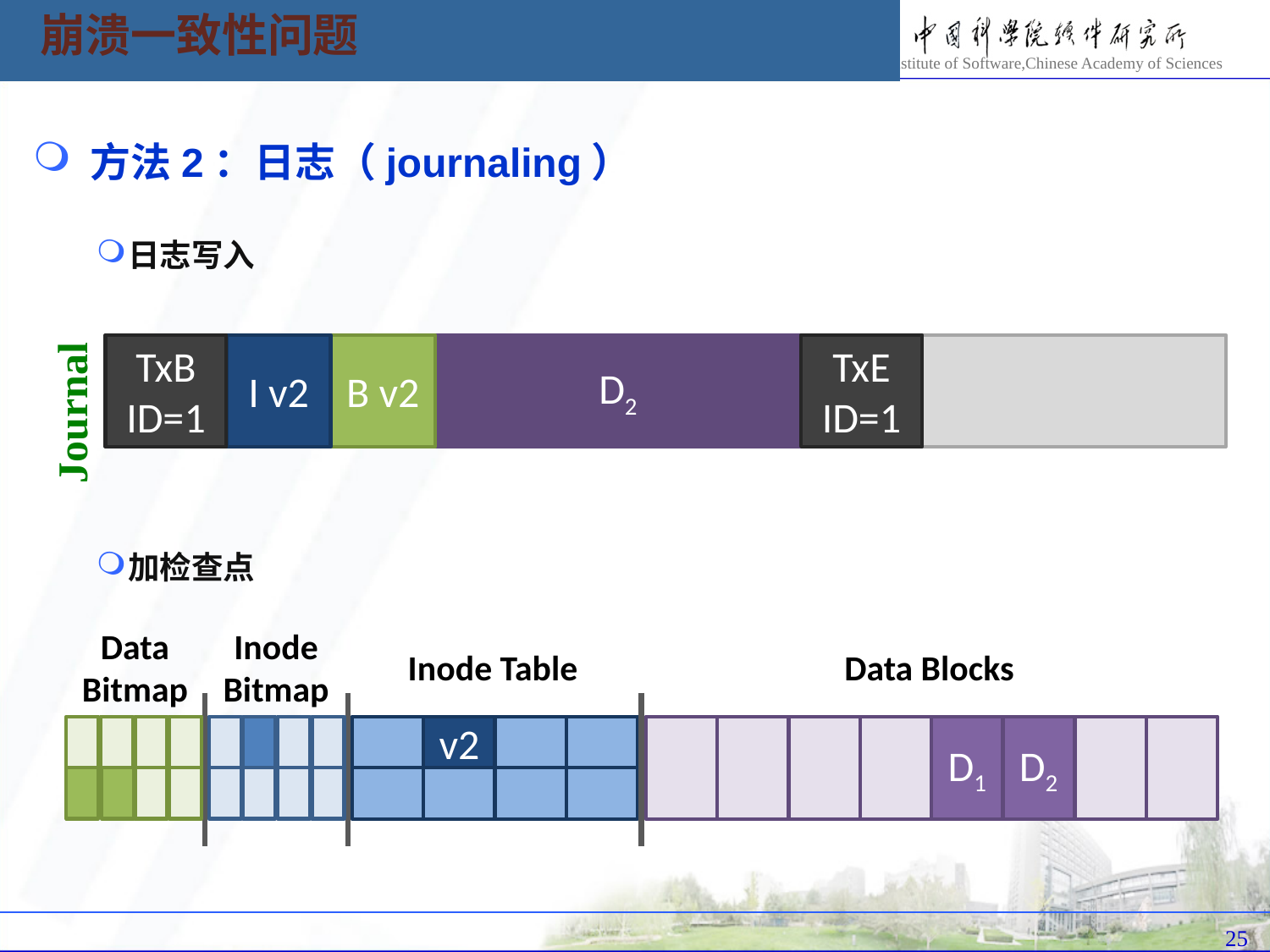

崩溃一致性问题
 方法2：日志（journaling）

日志写入

加检查点
I v2
D2
TxE
ID=1

TxB
ID=1
B v2
Journal
Data
Bitmap

Inode
Bitmap

Inode Table
Data Blocks
D2

v2

D1

25